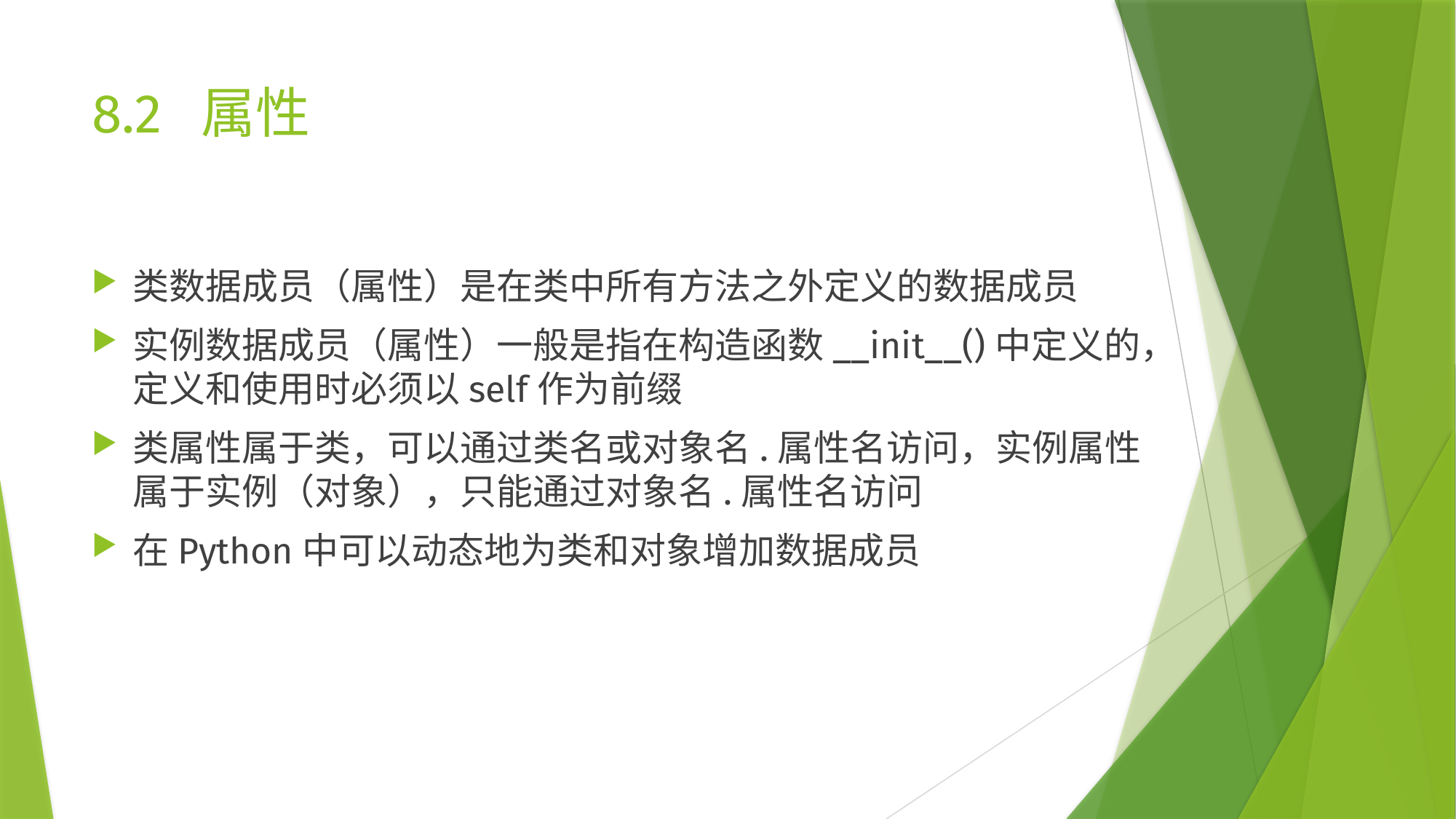

# 8.2	属性
类数据成员（属性）是在类中所有方法之外定义的数据成员
实例数据成员（属性）一般是指在构造函数__init__()中定义的，定义和使用时必须以self作为前缀
类属性属于类，可以通过类名或对象名.属性名访问，实例属性属于实例（对象），只能通过对象名.属性名访问
在Python中可以动态地为类和对象增加数据成员